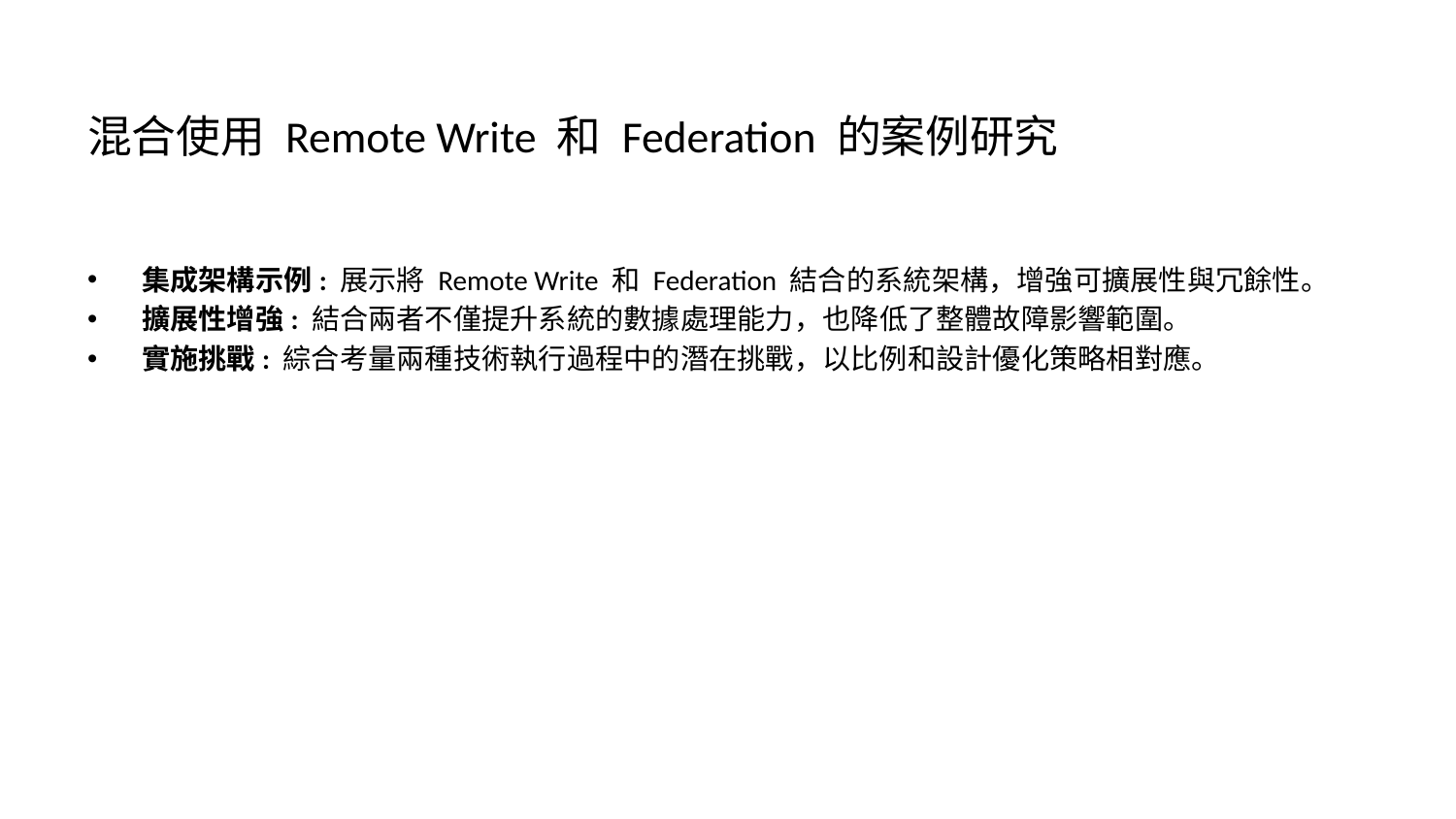

# 混合使用 Remote Write 和 Federation 的案例研究
集成架構示例: 展示將 Remote Write 和 Federation 結合的系統架構，增強可擴展性與冗餘性。
擴展性增強: 結合兩者不僅提升系統的數據處理能力，也降低了整體故障影響範圍。
實施挑戰: 綜合考量兩種技術執行過程中的潛在挑戰，以比例和設計優化策略相對應。